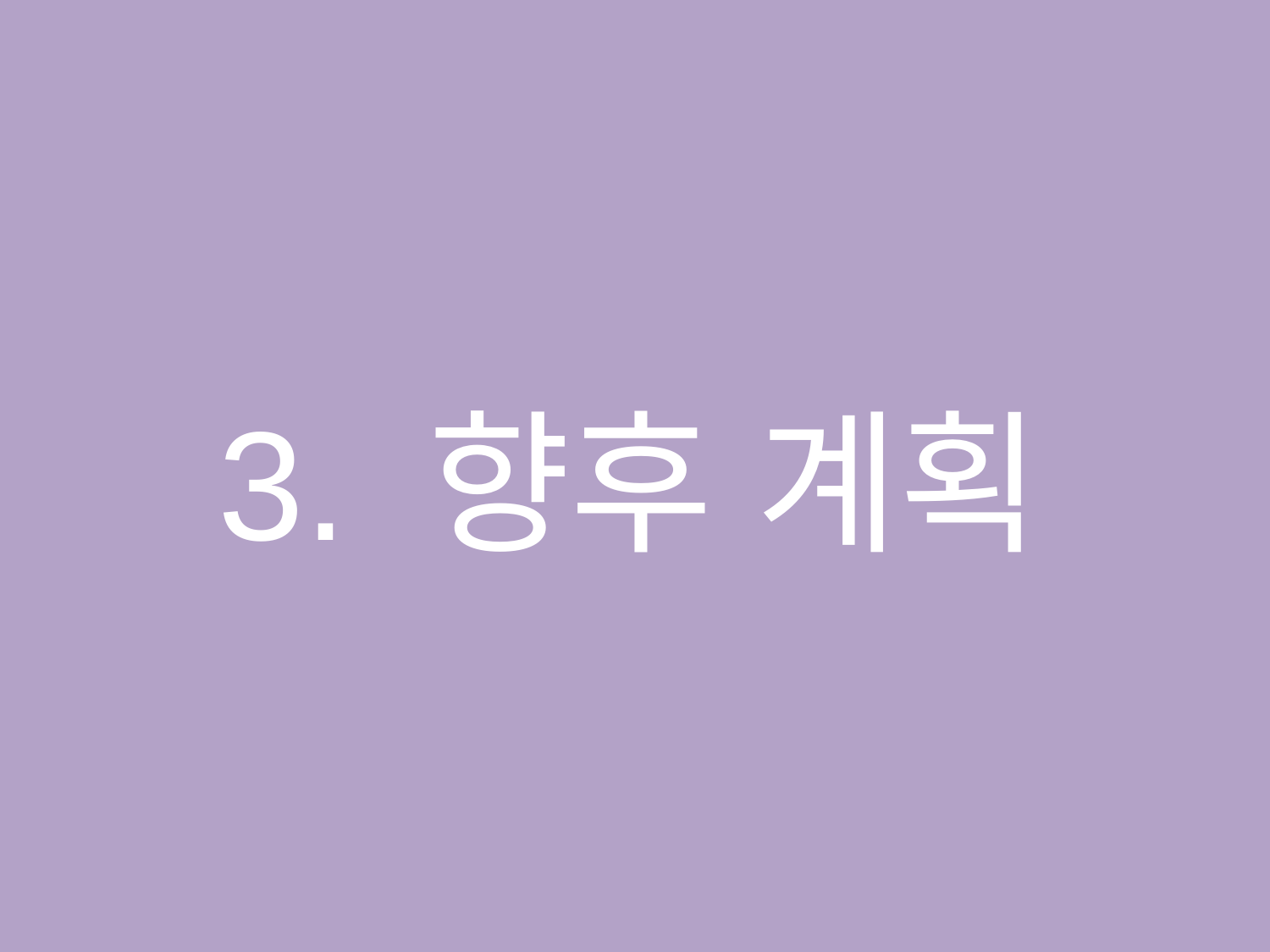

3. 향후 계획

향후 계획
과제수행 일정

| (수행 기간 : 2015년 03월 02일 ~ 2015년 06월 15일) |  |  |  |  |  |
| --- | --- | --- | --- | --- | --- |
| 구분 과제내용 | 14주차 | 15주차 |  | 16주차 |  |
| 추가기능 구현 |  |  |  |  |  |
| 테스트 |  |  |  |  |  |
| 최종 테스트 및 오류 수정 |  |  |  |  |  |
| 완료 |  |  |  |  |  |